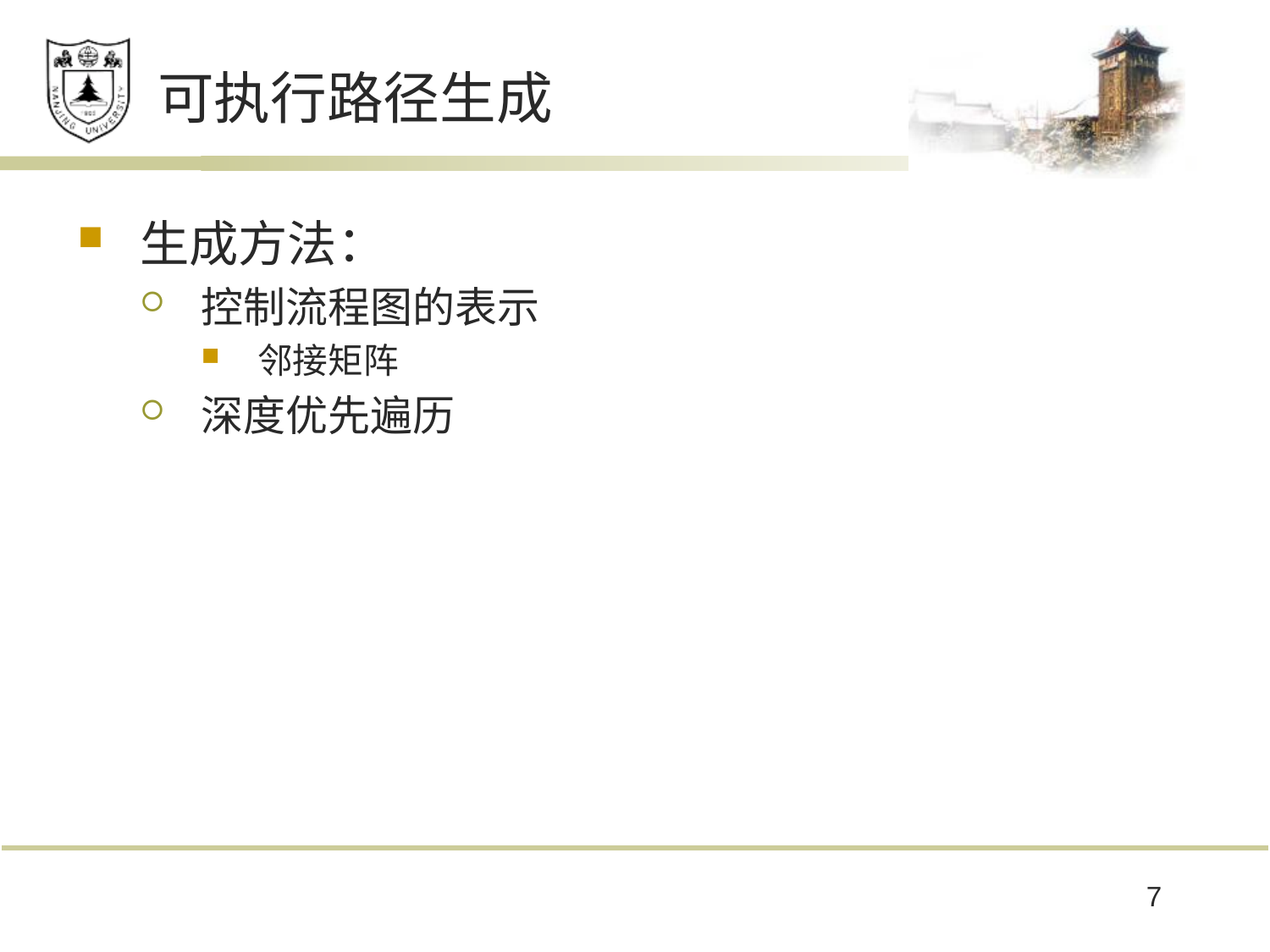

# 可执行路径生成
生成方法：
控制流程图的表示
邻接矩阵
深度优先遍历

7